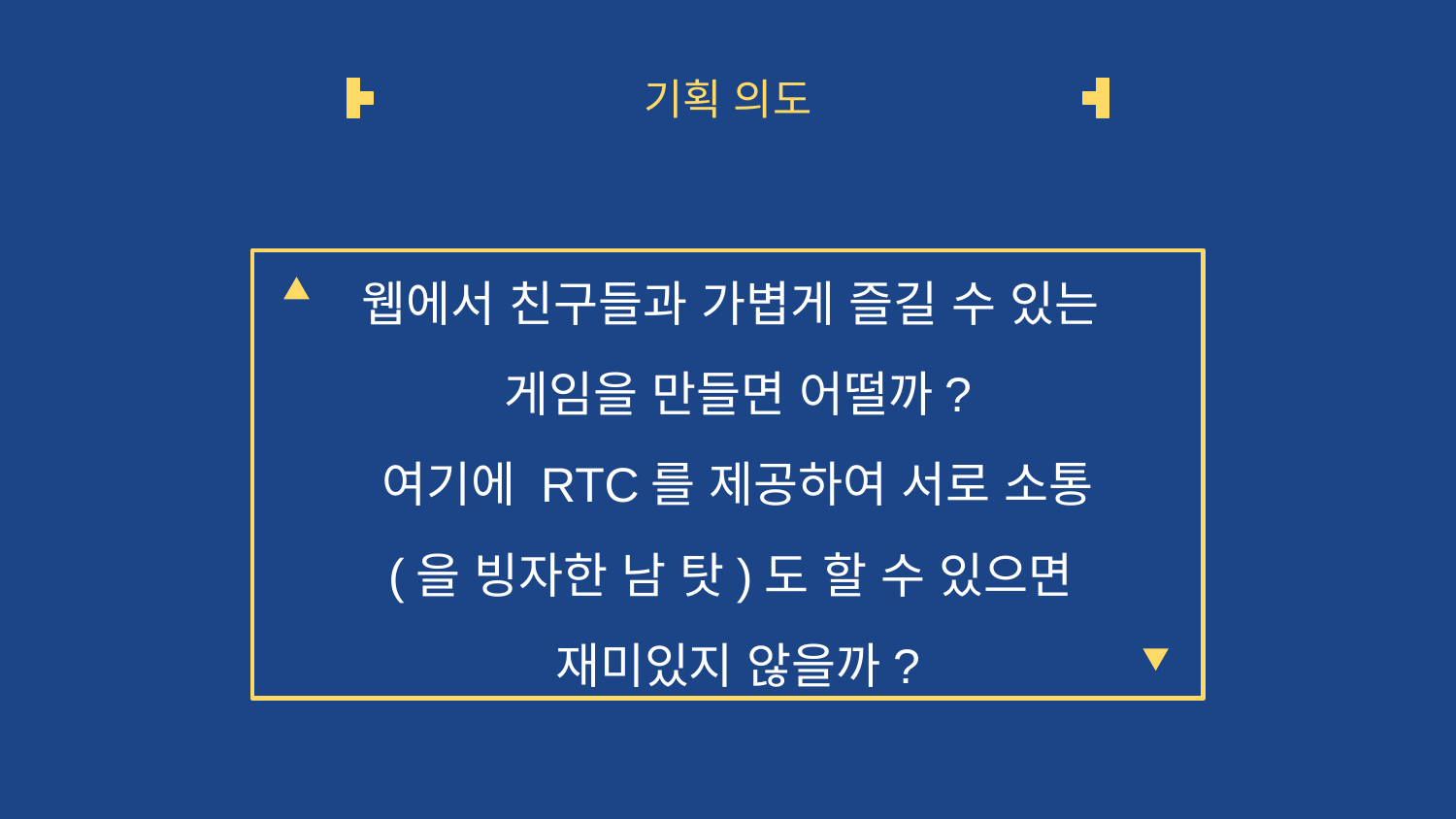

# 기획 의도

웹에서 친구들과 가볍게 즐길 수 있는
게임을 만들면 어떨까?
여기에 RTC를 제공하여 서로 소통
(을 빙자한 남 탓)도 할 수 있으면
재미있지 않을까?